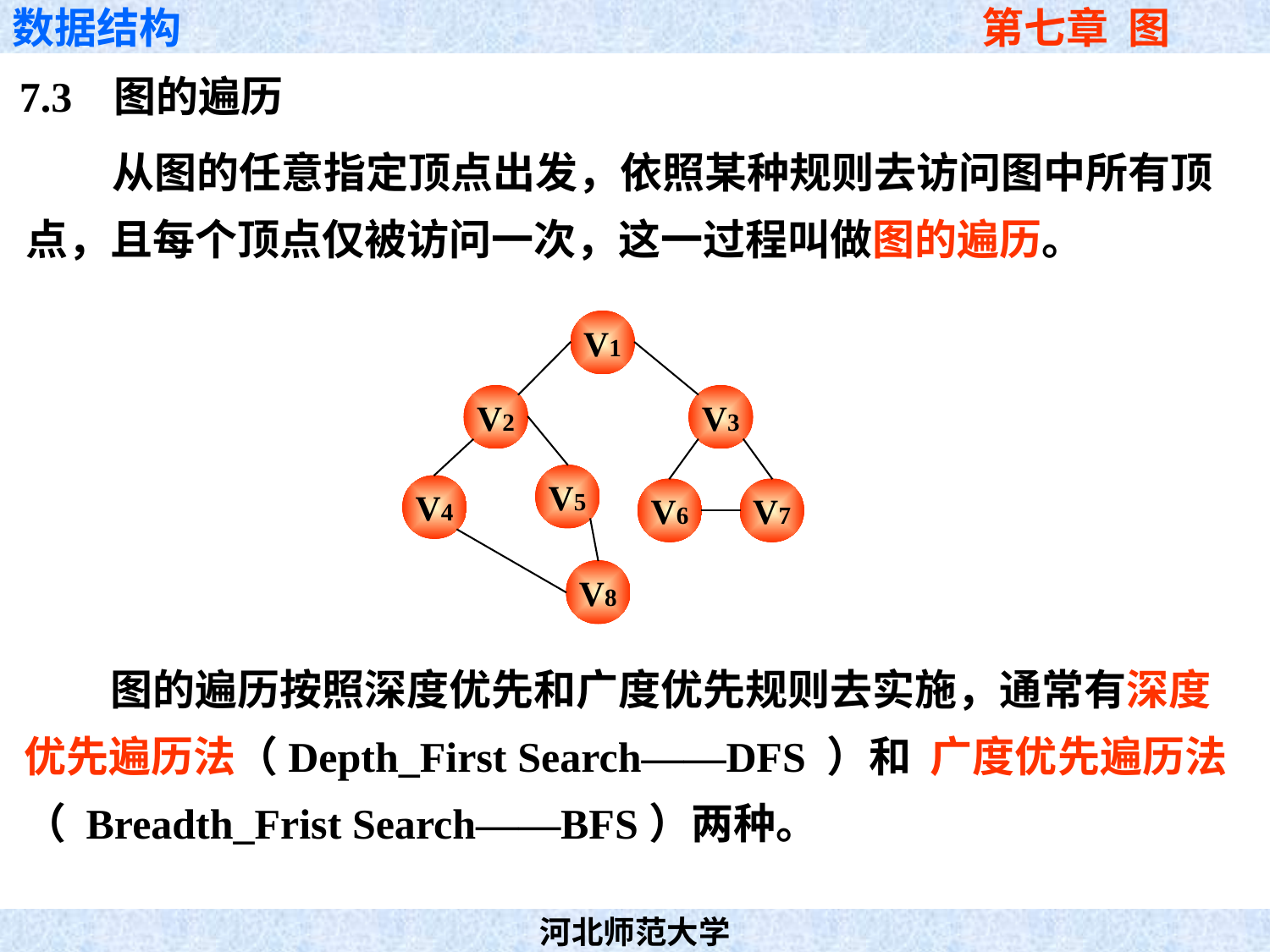

7.3   图的遍历
        从图的任意指定顶点出发，依照某种规则去访问图中所有顶
点，且每个顶点仅被访问一次，这一过程叫做图的遍历。
V1
V2
V3
V5
V4
V6
V7
V8
        图的遍历按照深度优先和广度优先规则去实施，通常有深度
优先遍历法（Depth_First Search——DFS ）和  广度优先遍历法
（ Breadth_Frist Search——BFS）两种。